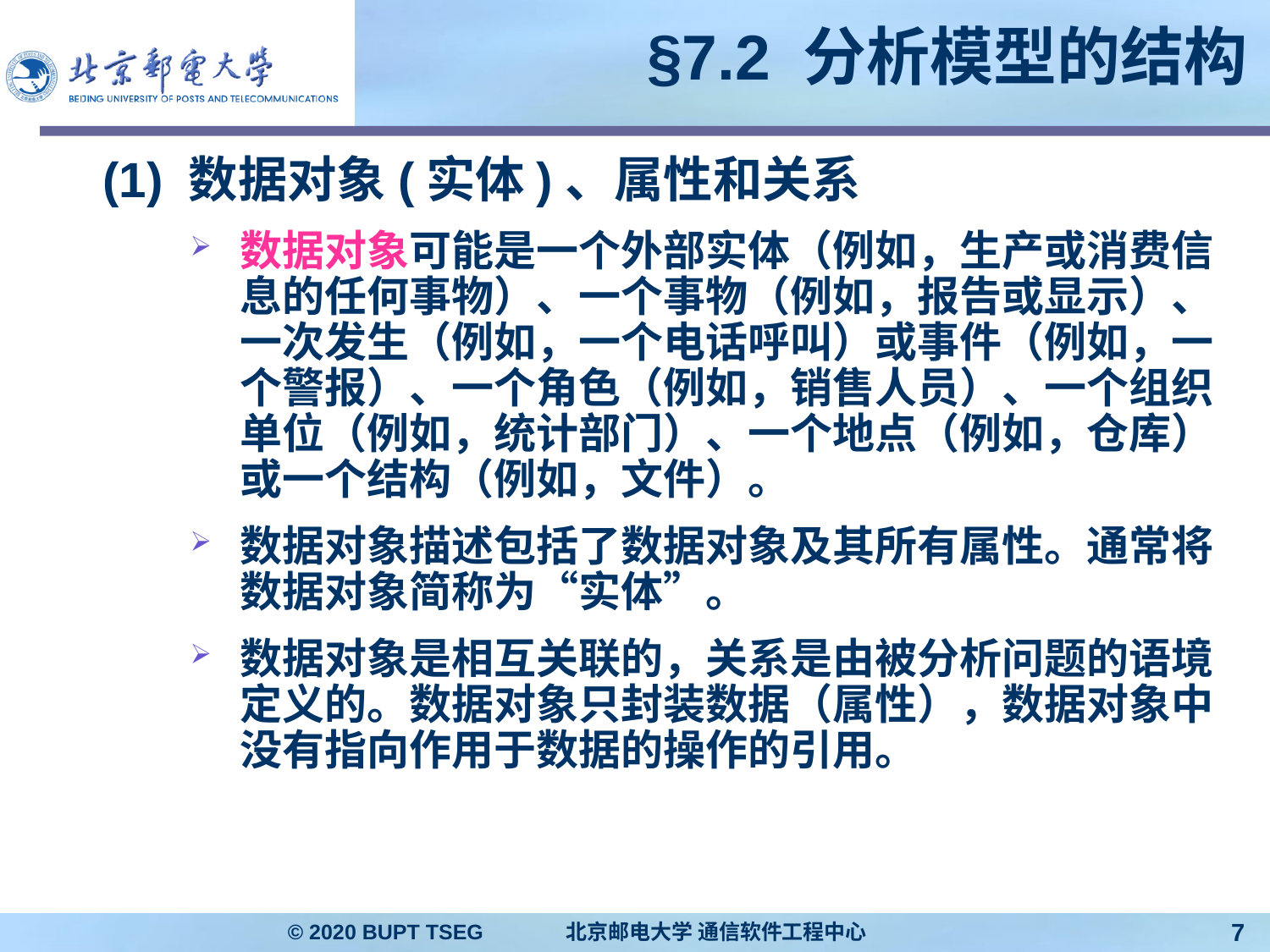

# §7.2 分析模型的结构
(1) 数据对象(实体)、属性和关系
数据对象可能是一个外部实体（例如，生产或消费信息的任何事物）、一个事物（例如，报告或显示）、一次发生（例如，一个电话呼叫）或事件（例如，一个警报）、一个角色（例如，销售人员）、一个组织单位（例如，统计部门）、一个地点（例如，仓库）或一个结构（例如，文件）。
数据对象描述包括了数据对象及其所有属性。通常将数据对象简称为“实体”。
数据对象是相互关联的，关系是由被分析问题的语境定义的。数据对象只封装数据（属性），数据对象中没有指向作用于数据的操作的引用。
© 2020 BUPT TSEG             北京邮电大学 通信软件工程中心